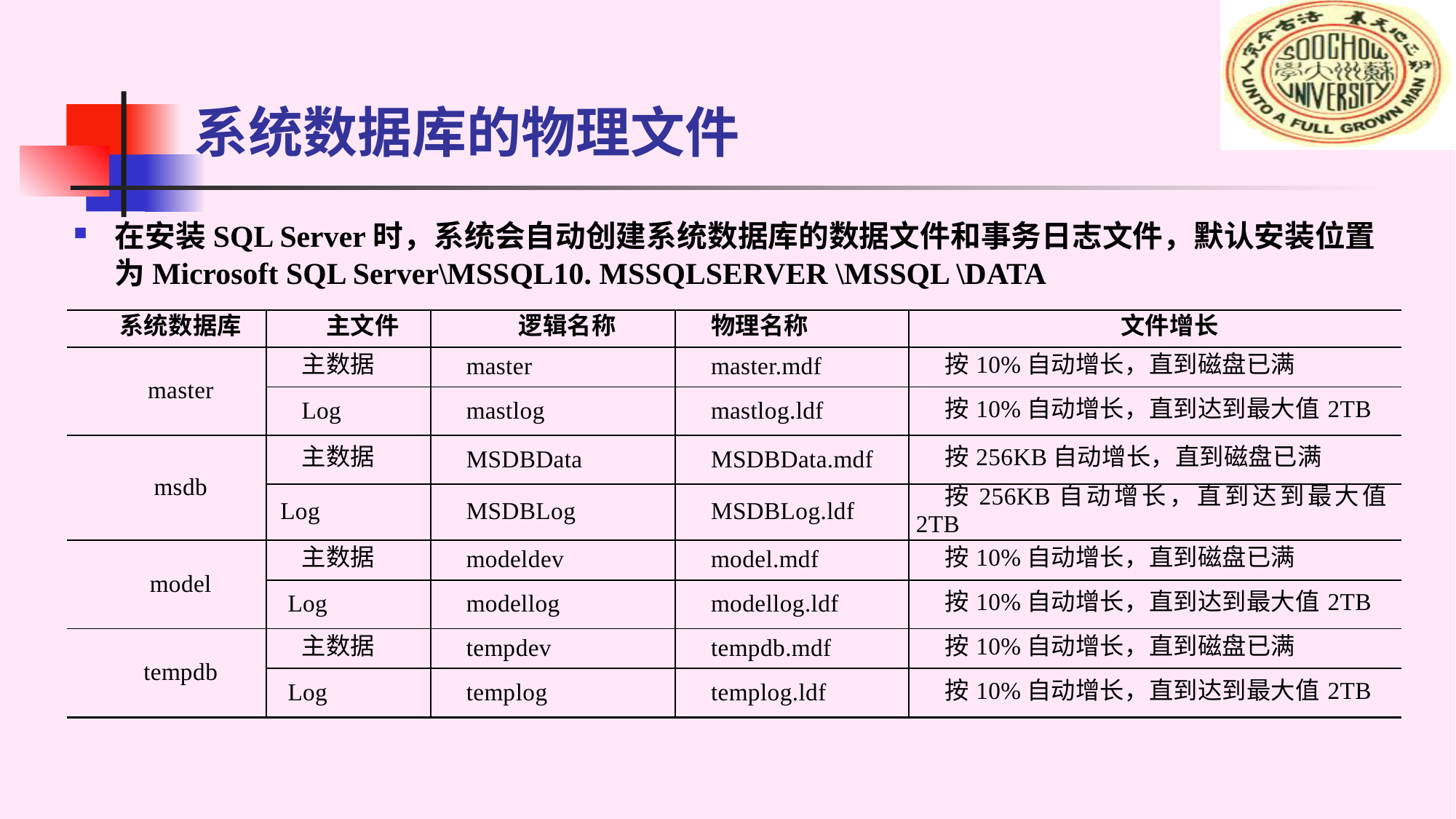

# 系统数据库的物理文件
在安装SQL Server时，系统会自动创建系统数据库的数据文件和事务日志文件，默认安装位置为Microsoft SQL Server\MSSQL10. MSSQLSERVER \MSSQL \DATA
| 系统数据库 | 主文件 | 逻辑名称 | 物理名称 | 文件增长 |
| --- | --- | --- | --- | --- |
| master | 主数据 | master | master.mdf | 按10%自动增长，直到磁盘已满 |
|  | Log | mastlog | mastlog.ldf | 按10%自动增长，直到达到最大值2TB |
| msdb | 主数据 | MSDBData | MSDBData.mdf | 按256KB自动增长，直到磁盘已满 |
|  | Log | MSDBLog | MSDBLog.ldf | 按256KB自动增长，直到达到最大值2TB |
| model | 主数据 | modeldev | model.mdf | 按10%自动增长，直到磁盘已满 |
|  | Log | modellog | modellog.ldf | 按10%自动增长，直到达到最大值2TB |
| tempdb | 主数据 | tempdev | tempdb.mdf | 按10%自动增长，直到磁盘已满 |
|  | Log | templog | templog.ldf | 按10%自动增长，直到达到最大值2TB |